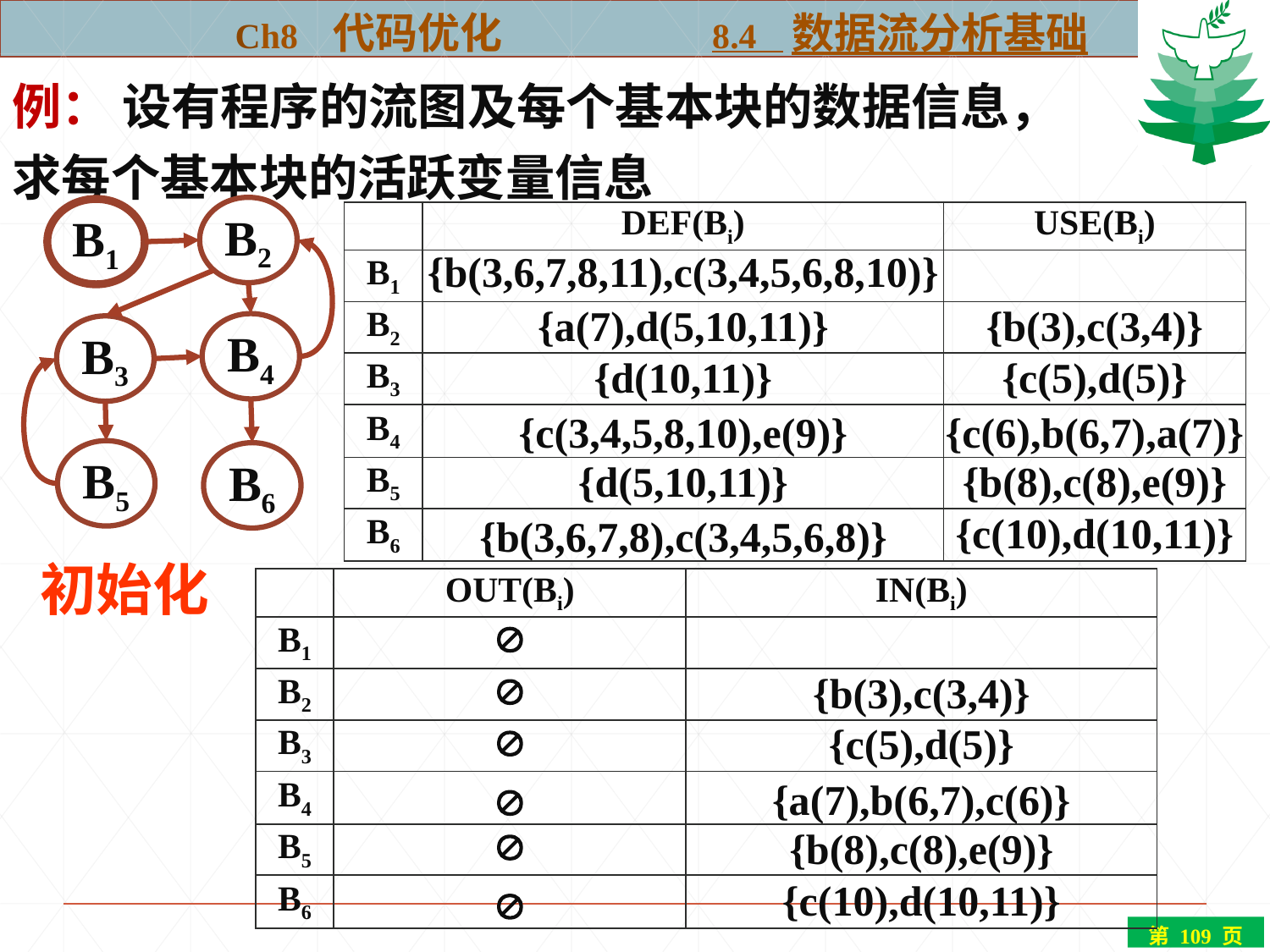

Ch8   代码优化                         8.4   数据流分析基础
例： 设有程序的流图及每个基本块的数据信息，
求每个基本块的活跃变量信息
B2
B1
B4
B3
B5
B6
|  | DEF(Bi) | USE(Bi) |
| --- | --- | --- |
| B1 | {b(3,6,7,8,11),c(3,4,5,6,8,10)} |  |
| B2 | {a(7),d(5,10,11)} | {b(3),c(3,4)} |
| B3 | {d(10,11)} | {c(5),d(5)} |
| B4 | {c(3,4,5,8,10),e(9)} | {c(6),b(6,7),a(7)} |
| B5 | {d(5,10,11)} | {b(8),c(8),e(9)} |
| B6 | {b(3,6,7,8),c(3,4,5,6,8)} | {c(10),d(10,11)} |

初始化
|  | OUT(Bi) | IN(Bi) |
| --- | --- | --- |
| B1 | ∅ |  |
| B2 | ∅ | {b(3),c(3,4)} |
| B3 | ∅ | {c(5),d(5)} |
| B4 | ∅ | {a(7),b(6,7),c(6)} |
| B5 | ∅ | {b(8),c(8),e(9)} |
| B6 | ∅ | {c(10),d(10,11)} |
第 109 页